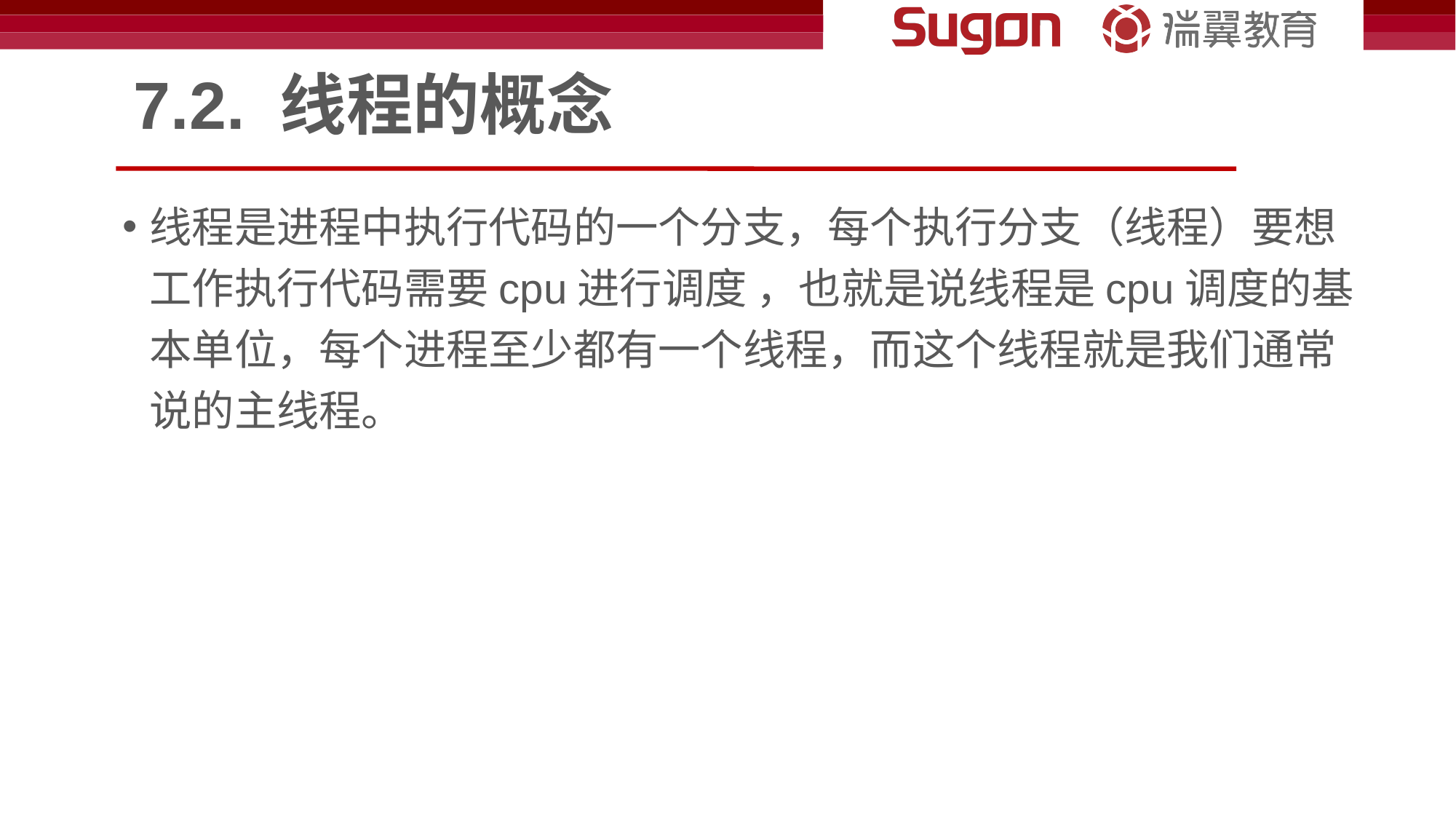

# 7.2. 线程的概念
线程是进程中执行代码的一个分支，每个执行分支（线程）要想工作执行代码需要cpu进行调度 ，也就是说线程是cpu调度的基本单位，每个进程至少都有一个线程，而这个线程就是我们通常说的主线程。